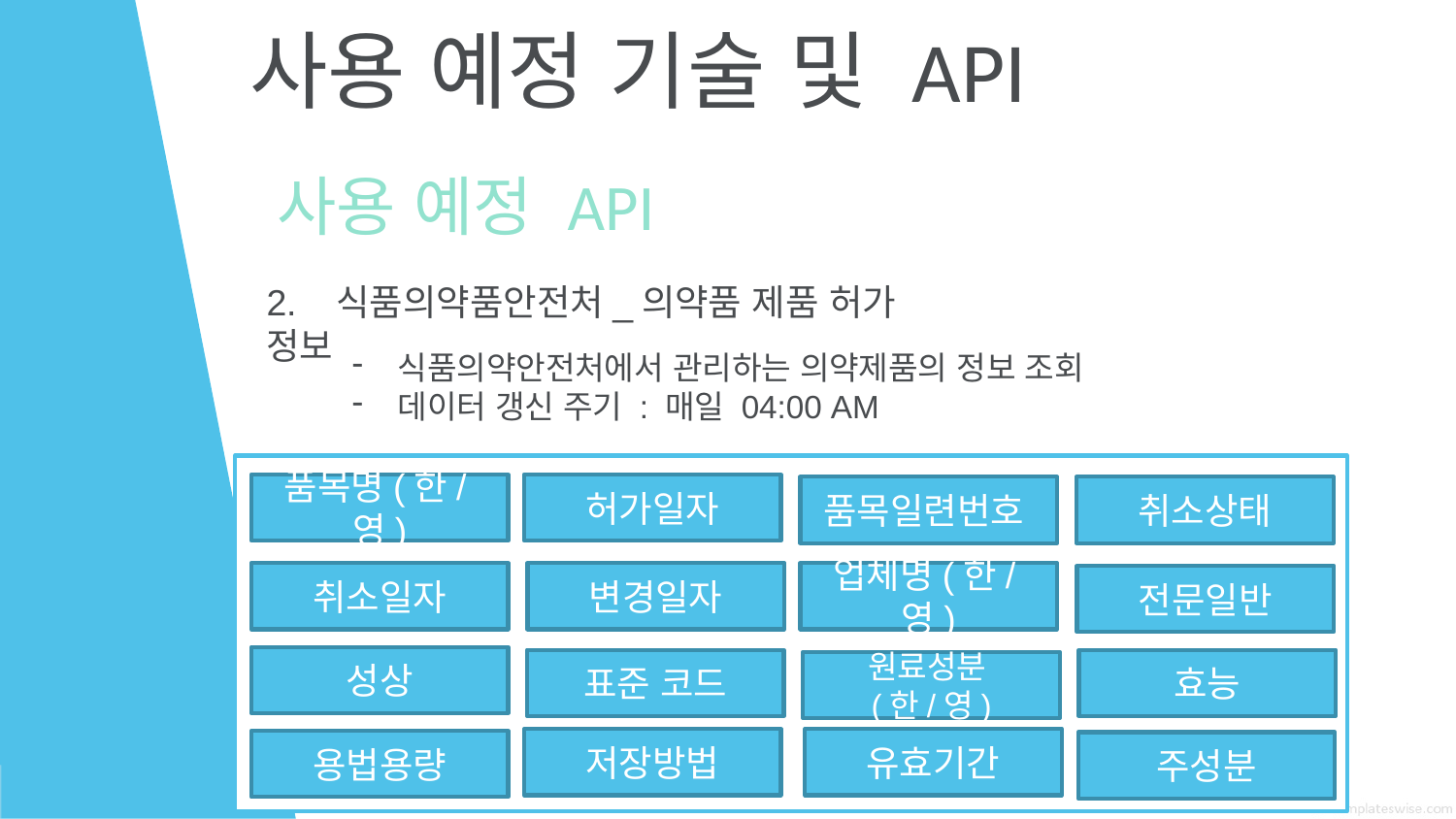

# 사용 예정 기술 및 API
사용 예정 API
2.   식품의약품안전처_의약품 제품 허가 정보
식품의약안전처에서 관리하는 의약제품의 정보 조회
데이터 갱신 주기 : 매일 04:00 AM

품목명(한/영)
허가일자
품목일련번호
취소상태
업체명(한/영)
취소일자
변경일자
전문일반
성상
표준 코드
효능
원료성분(한/영)
유효기간
저장방법
용법용량
주성분